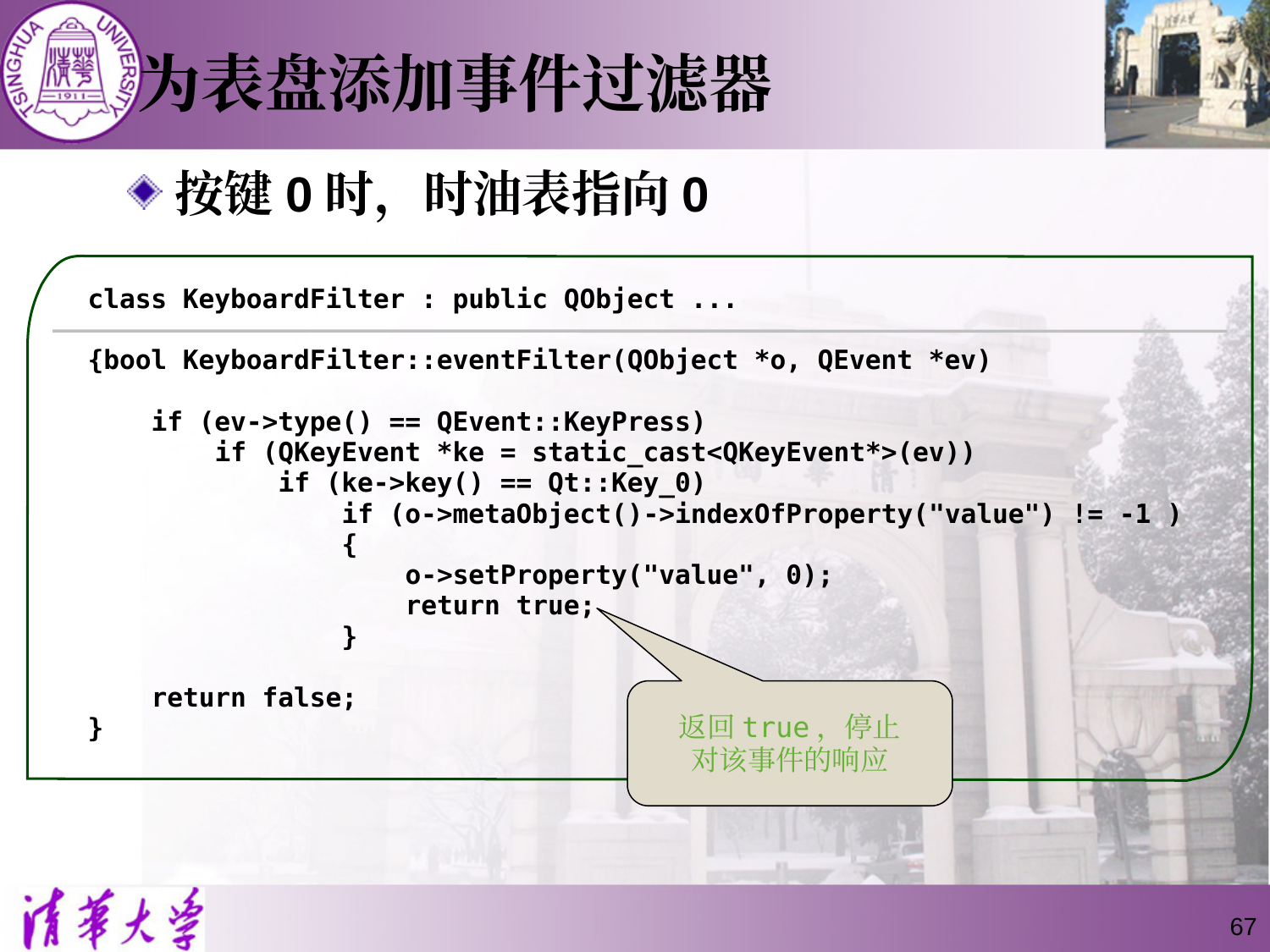

# 为表盘添加事件过滤器
按键0时，时油表指向0

class KeyboardFilter : public QObject ...

{bool KeyboardFilter::eventFilter(QObject *o, QEvent *ev)

    if (ev->type() == QEvent::KeyPress)
        if (QKeyEvent *ke = static_cast<QKeyEvent*>(ev))
            if (ke->key() == Qt::Key_0)
                if (o->metaObject()->indexOfProperty("value") != -1 )
                {
                    o->setProperty("value", 0);
                    return true;
                }

    return false;
}

返回true，停止
对该事件的响应
67